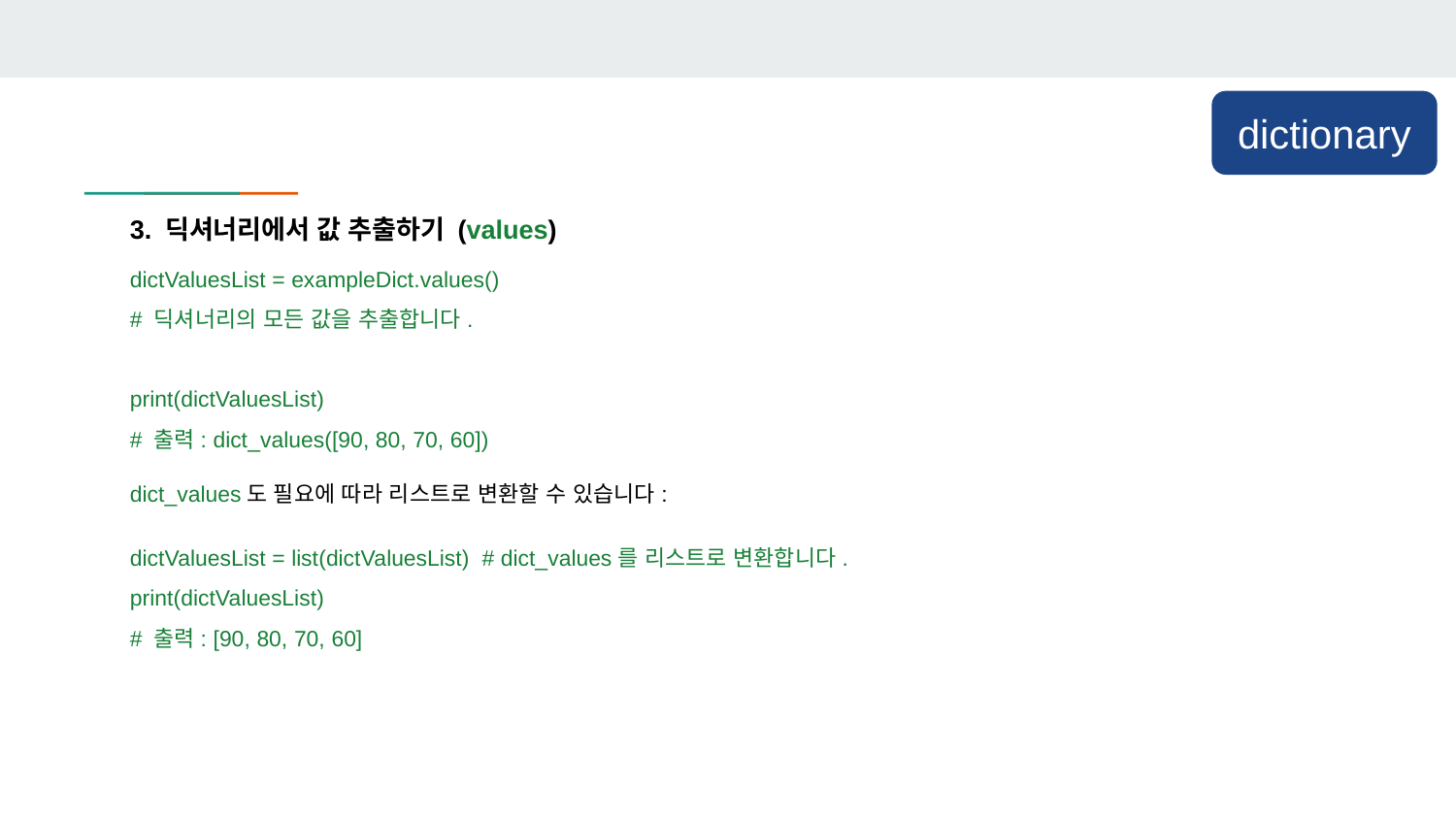

dictionary
3. 딕셔너리에서 값 추출하기 (values)
dictValuesList = exampleDict.values()
# 딕셔너리의 모든 값을 추출합니다.

print(dictValuesList)
# 출력: dict_values([90, 80, 70, 60])
dict_values도 필요에 따라 리스트로 변환할 수 있습니다:
dictValuesList = list(dictValuesList)  # dict_values를 리스트로 변환합니다.
print(dictValuesList)
# 출력: [90, 80, 70, 60]